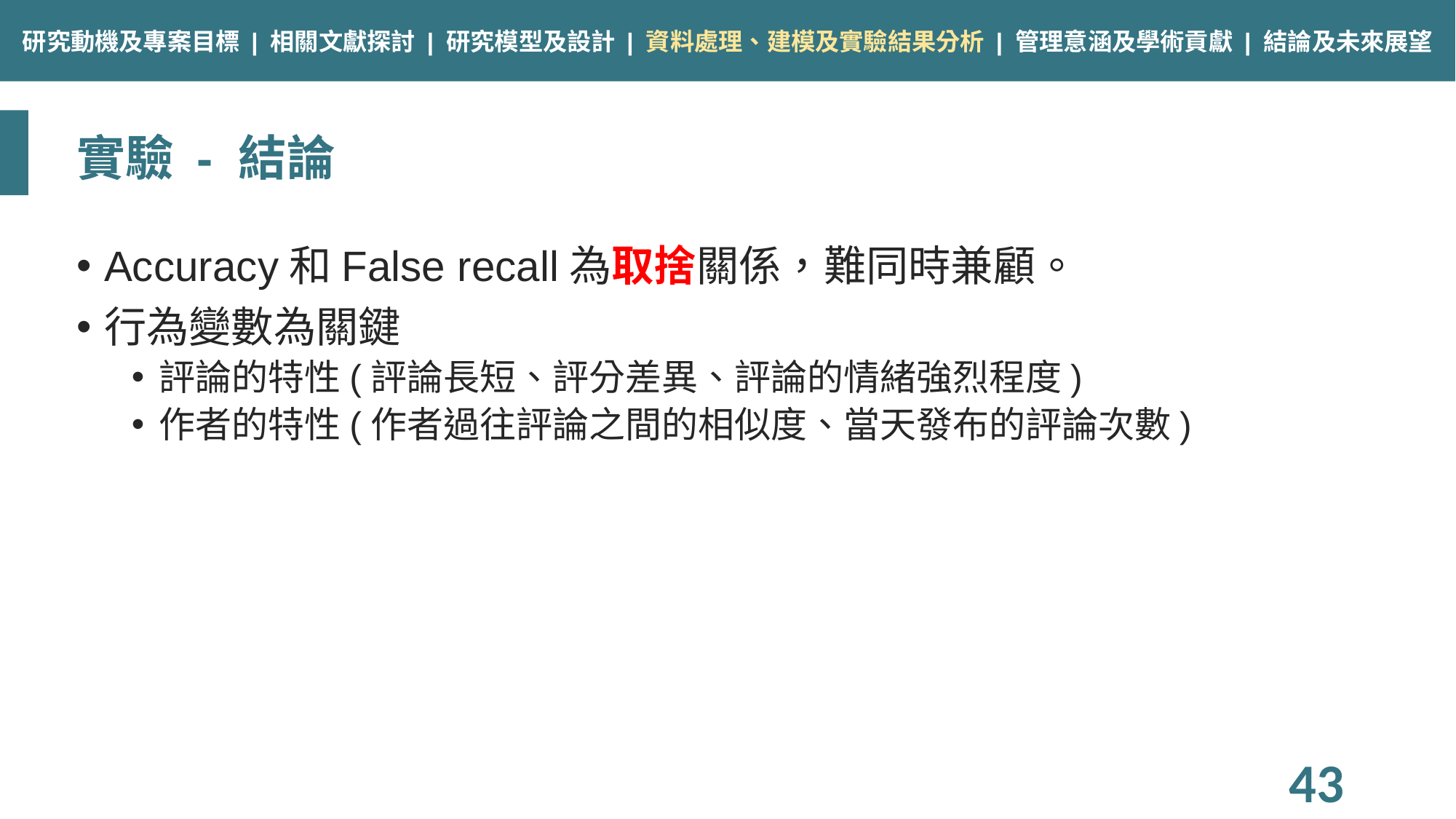

研究動機及專案目標 | 相關文獻探討 | 研究模型及設計 | 資料處理、建模及實驗結果分析 | 管理意涵及學術貢獻 | 結論及未來展望
# 實驗 - 結論
Accuracy和False recall為取捨關係，難同時兼顧。
行為變數為關鍵
評論的特性(評論長短、評分差異、評論的情緒強烈程度)
作者的特性(作者過往評論之間的相似度、當天發布的評論次數)
43